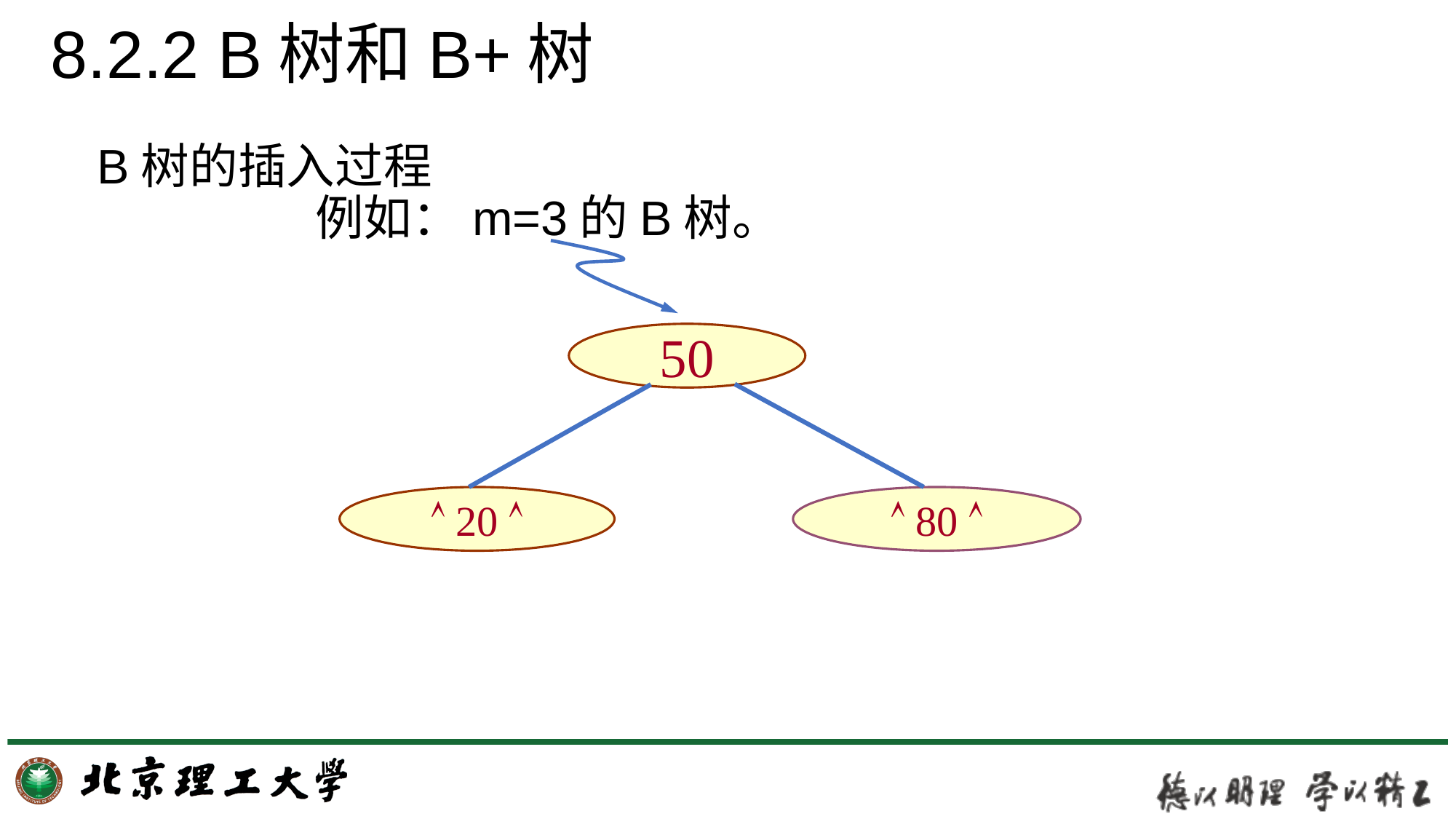

# 8.2.2 B树和B+树
B树的插入过程
		例如：m=3的B树。

50

∧ 20 ∧
∧ 80 ∧